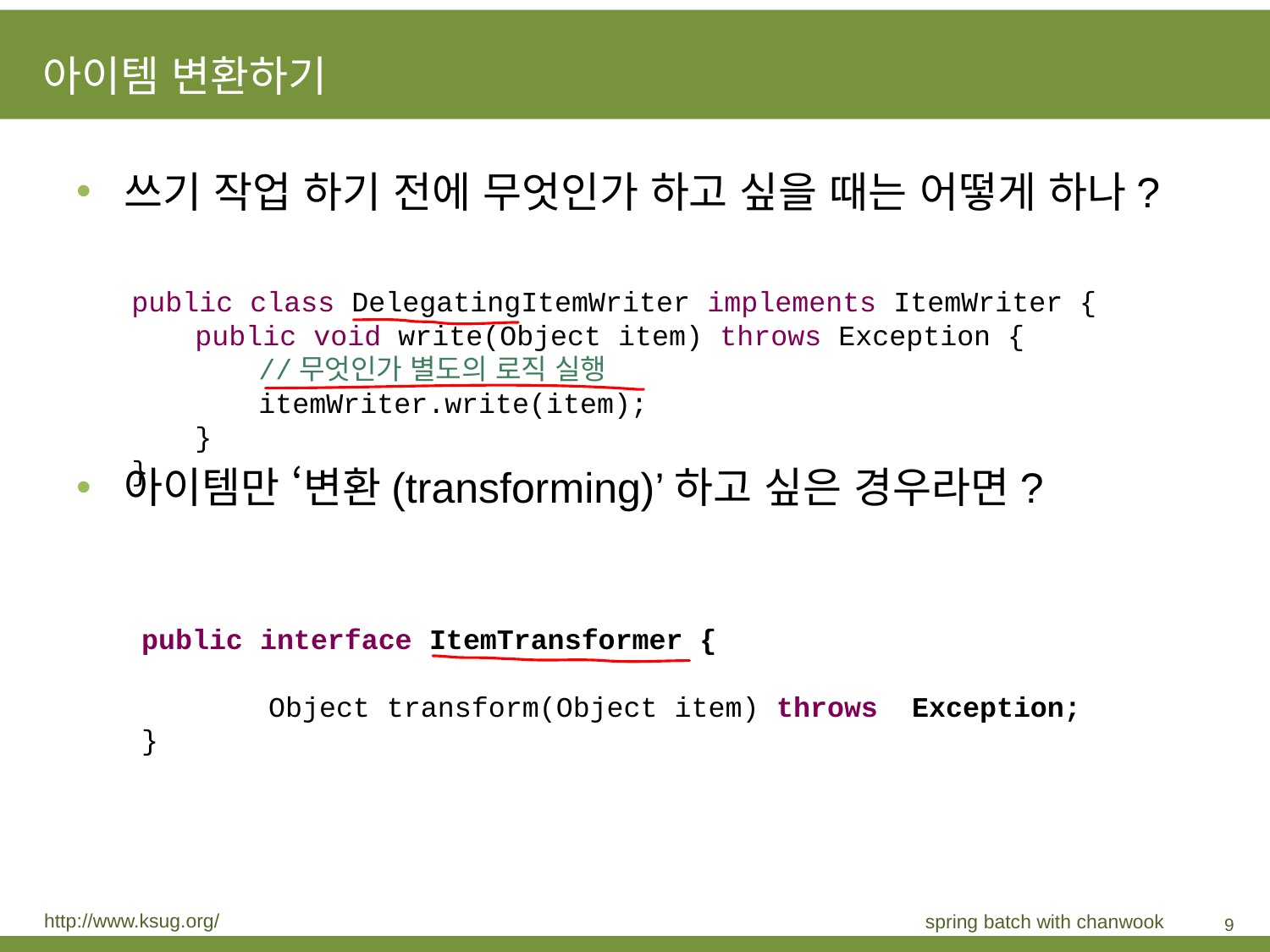

# 아이템 변환하기
쓰기 작업 하기 전에 무엇인가 하고 싶을 때는 어떻게 하나?

아이템만 ‘변환(transforming)’하고 싶은 경우라면?
public class DelegatingItemWriter implements ItemWriter {
public void write(Object item) throws Exception {
//무엇인가 별도의 로직 실행
itemWriter.write(item);
}
}
public interface ItemTransformer {

	Object transform(Object item) throws  Exception;
}
http://www.ksug.org/
spring batch with chanwook
9